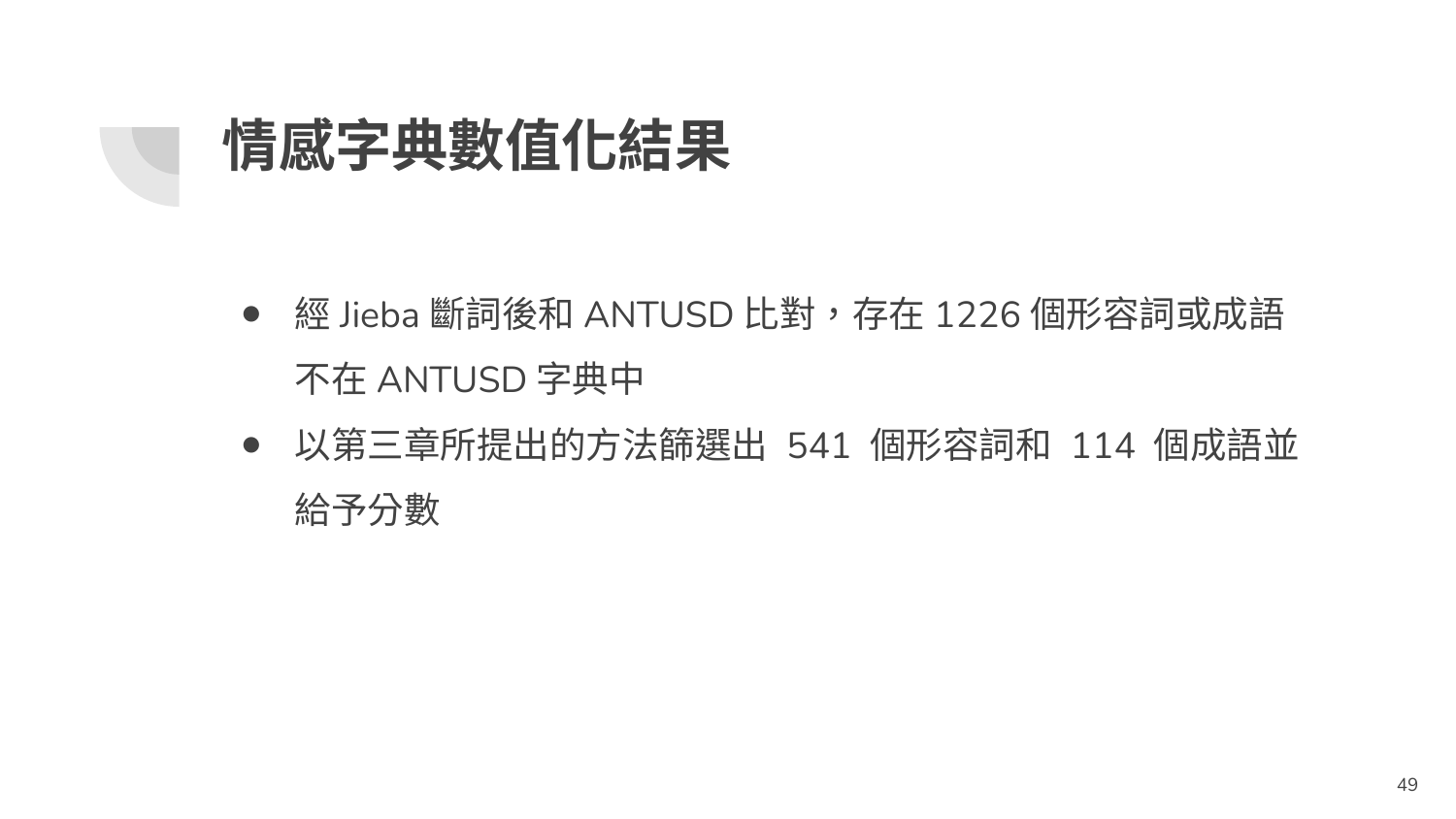

# 情感字典數值化結果
經Jieba斷詞後和ANTUSD比對，存在1226個形容詞或成語不在ANTUSD字典中
以第三章所提出的方法篩選出 541 個形容詞和 114 個成語並給予分數
49